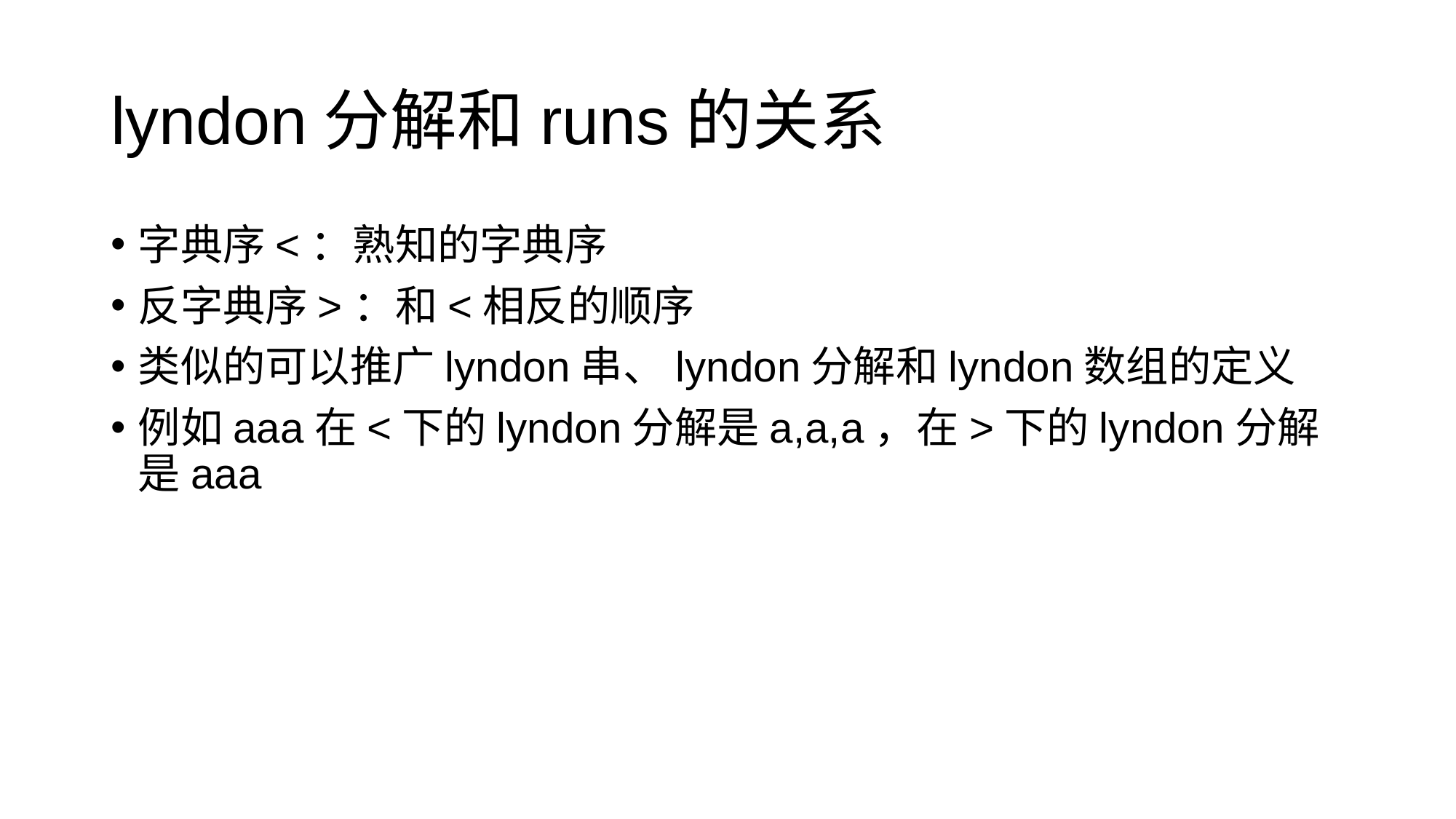

# lyndon分解和runs的关系
字典序<：熟知的字典序
反字典序>：和<相反的顺序
类似的可以推广lyndon串、lyndon分解和lyndon数组的定义
例如aaa在<下的lyndon分解是a,a,a，在>下的lyndon分解是aaa